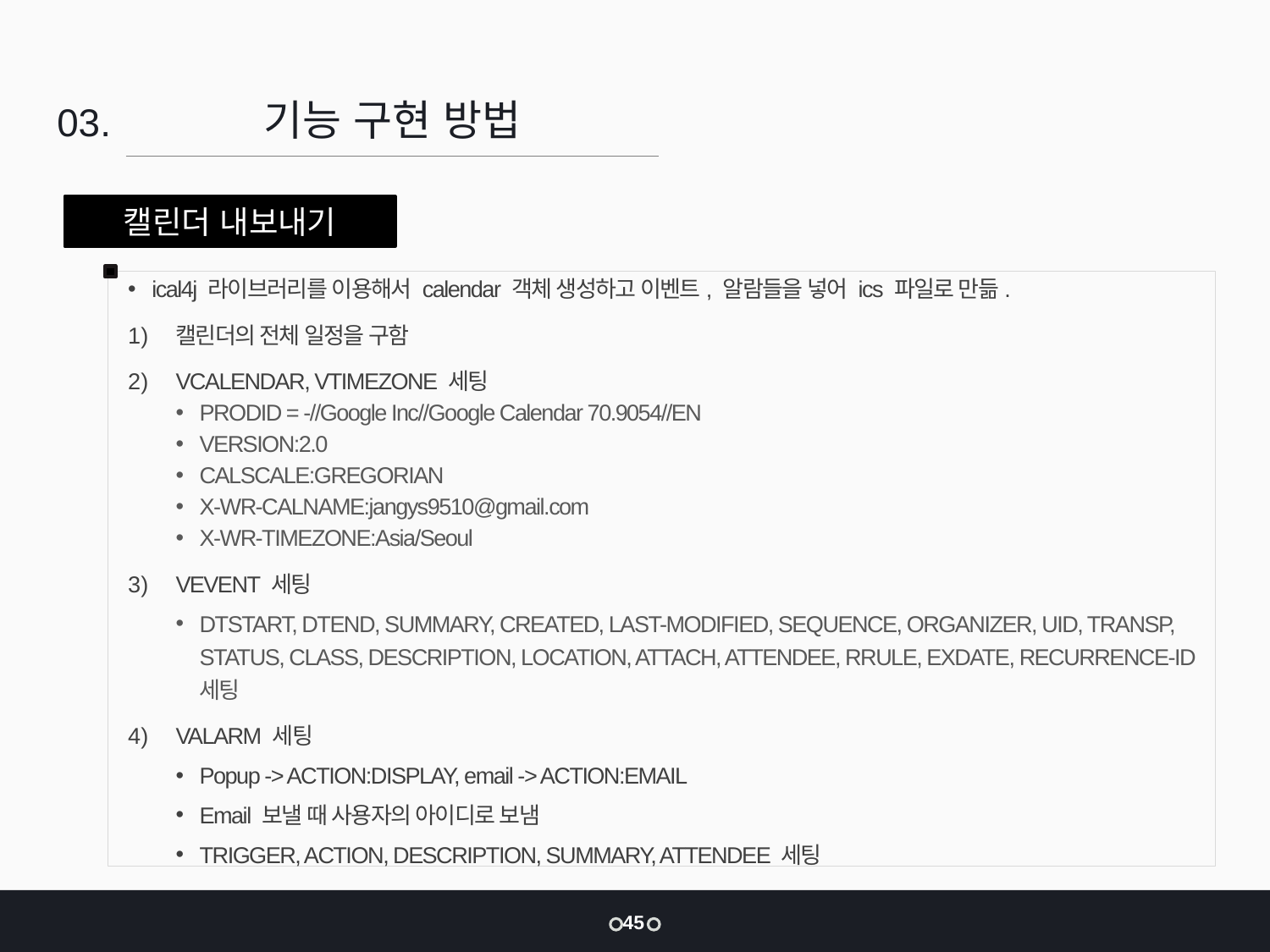

기능 구현 방법
03.
캘린더 내보내기

ical4j 라이브러리를 이용해서 calendar 객체 생성하고 이벤트, 알람들을 넣어 ics 파일로 만듦.
캘린더의 전체 일정을 구함
VCALENDAR, VTIMEZONE 세팅
PRODID = -//Google Inc//Google Calendar 70.9054//EN
VERSION:2.0
CALSCALE:GREGORIAN
X-WR-CALNAME:jangys9510@gmail.com
X-WR-TIMEZONE:Asia/Seoul
VEVENT 세팅
DTSTART, DTEND, SUMMARY, CREATED, LAST-MODIFIED, SEQUENCE, ORGANIZER, UID, TRANSP, STATUS, CLASS, DESCRIPTION, LOCATION, ATTACH, ATTENDEE, RRULE, EXDATE, RECURRENCE-ID 세팅
VALARM 세팅
Popup -> ACTION:DISPLAY, email -> ACTION:EMAIL
Email 보낼 때 사용자의 아이디로 보냄
TRIGGER, ACTION, DESCRIPTION, SUMMARY, ATTENDEE 세팅
45